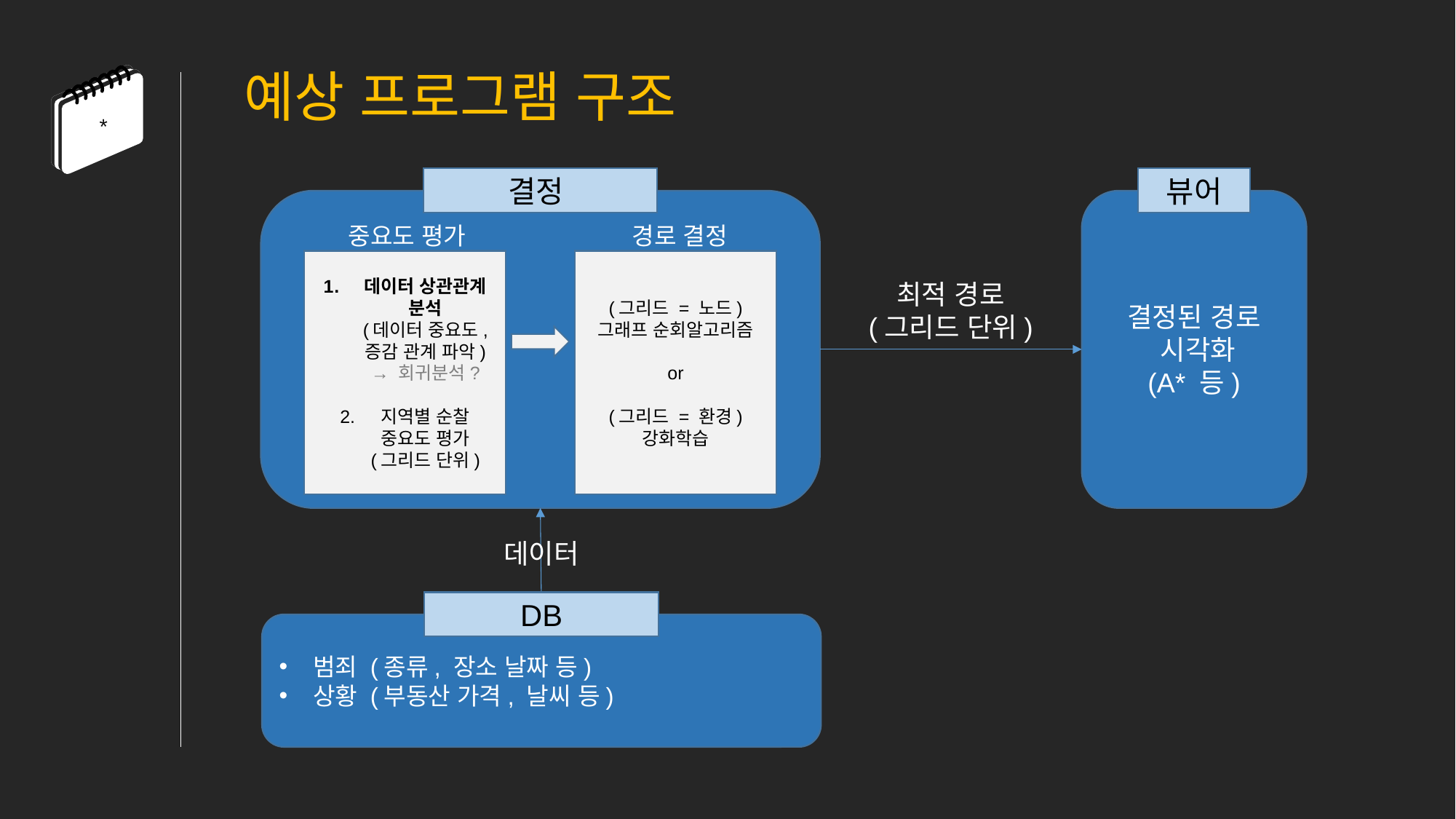

예상 프로그램 구조

*
결정
뷰어

결정된 경로
 시각화
(A* 등)
중요도 평가
경로 결정
데이터 상관관계 분석
(데이터 중요도,
증감 관계 파악)
→ 회귀분석?
지역별 순찰
중요도 평가
(그리드 단위)
(그리드 = 노드)
그래프 순회알고리즘
or
(그리드 = 환경)
강화학습
최적 경로
(그리드 단위)

데이터
DB
범죄 (종류, 장소 날짜 등)
상황 (부동산 가격, 날씨 등)